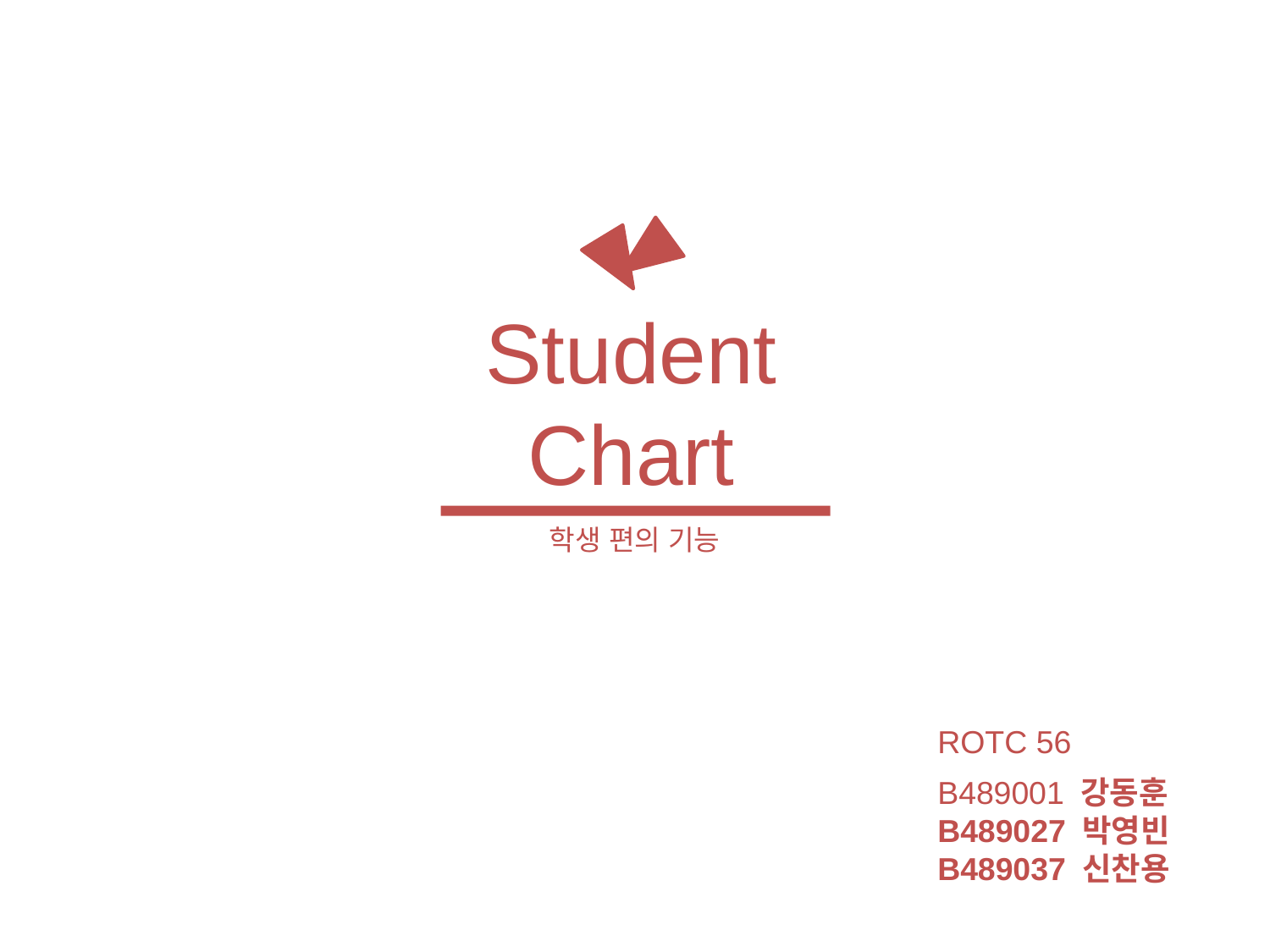

Student Chart

학생 편의 기능
ROTC 56

B489001 강동훈
B489027 박영빈
B489037 신찬용